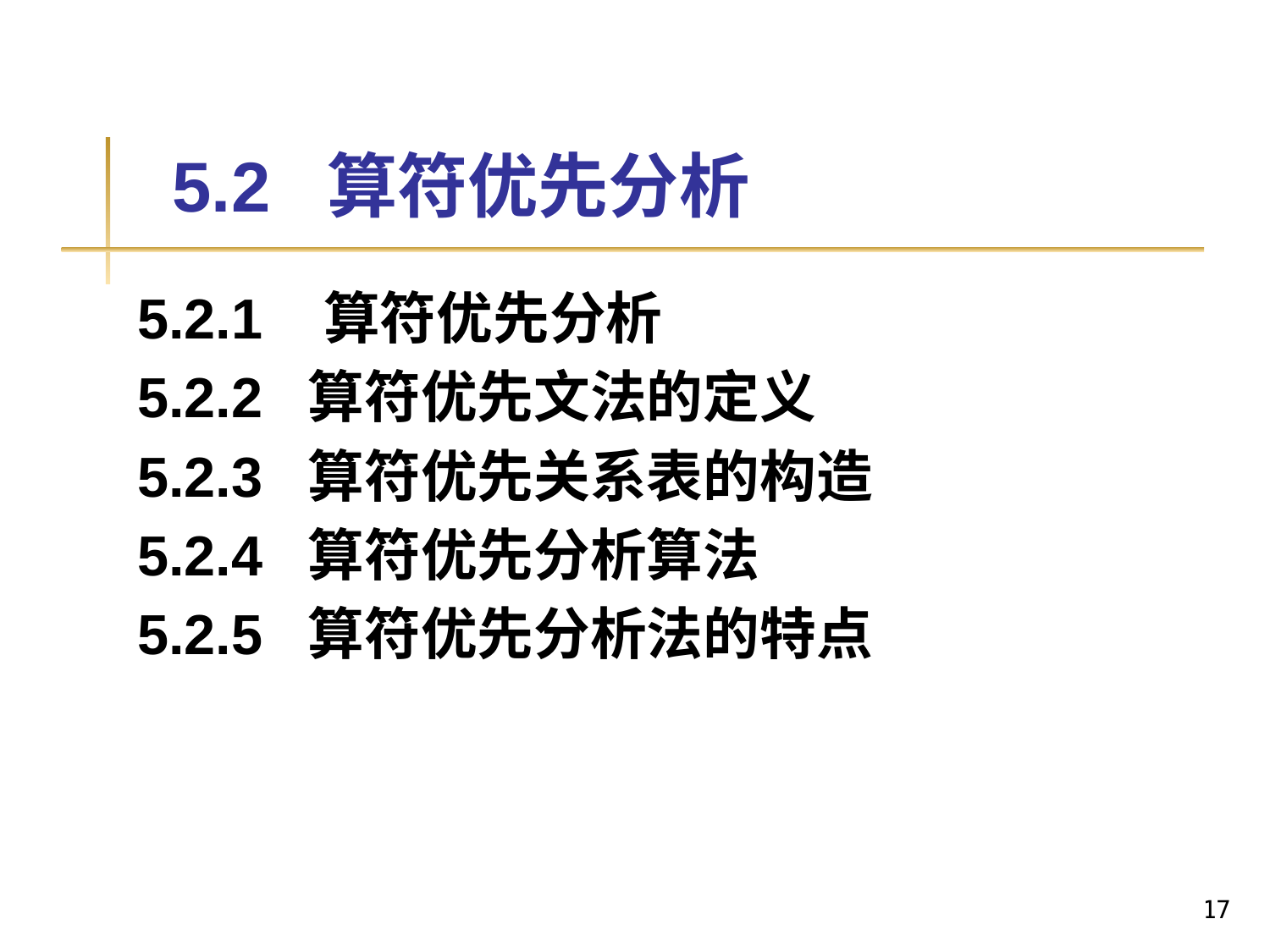

# 5.2  算符优先分析
5.2.1   算符优先分析
5.2.2  算符优先文法的定义
5.2.3  算符优先关系表的构造
5.2.4  算符优先分析算法
5.2.5  算符优先分析法的特点

17